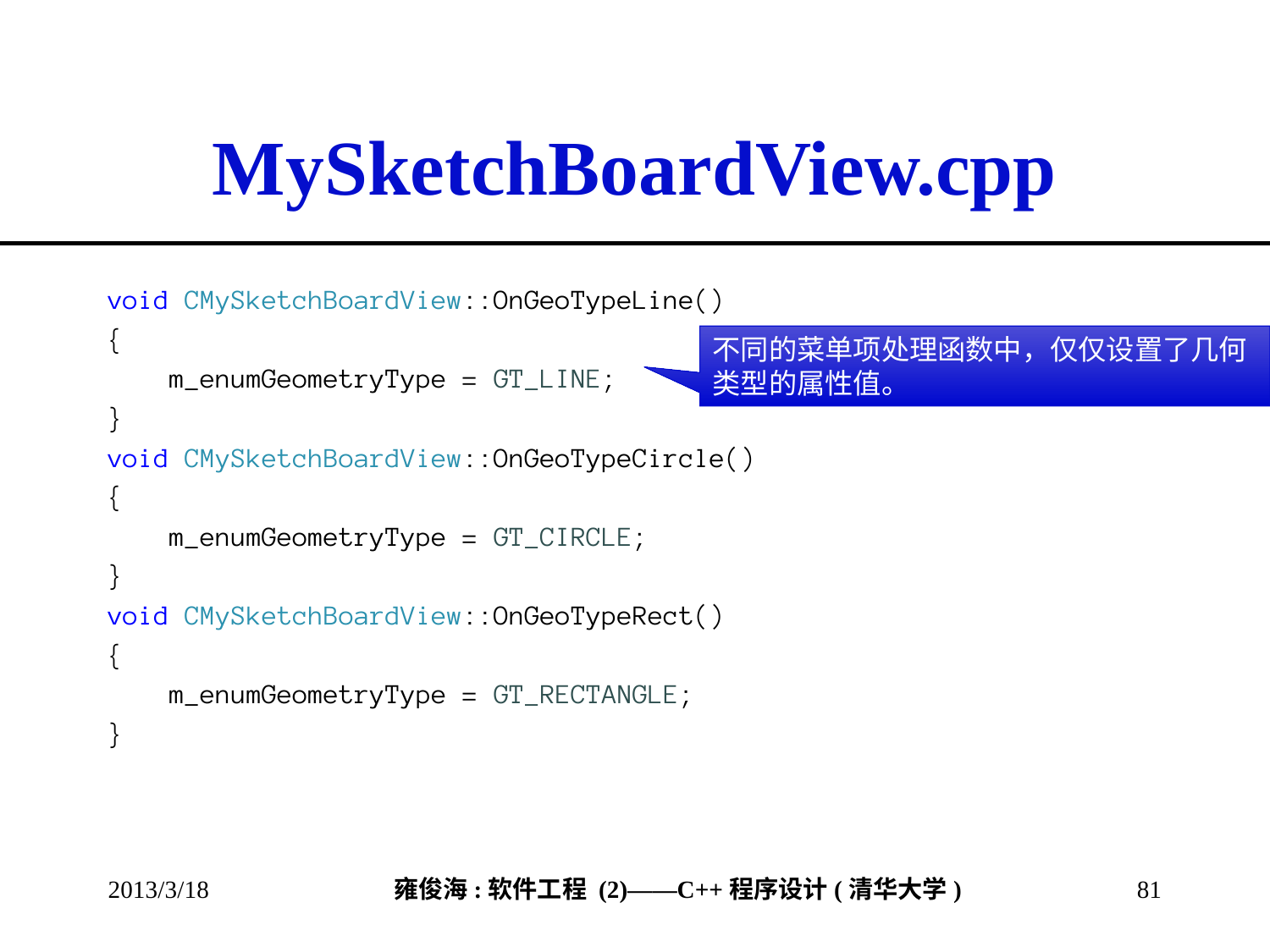

# MySketchBoardView.cpp
void CMySketchBoardView::OnGeoTypeLine()
{
    m_enumGeometryType = GT_LINE;
}
void CMySketchBoardView::OnGeoTypeCircle()
{
    m_enumGeometryType = GT_CIRCLE;
}
void CMySketchBoardView::OnGeoTypeRect()
{
    m_enumGeometryType = GT_RECTANGLE;
}

不同的菜单项处理函数中，仅仅设置了几何类型的属性值。
2013/3/18
81